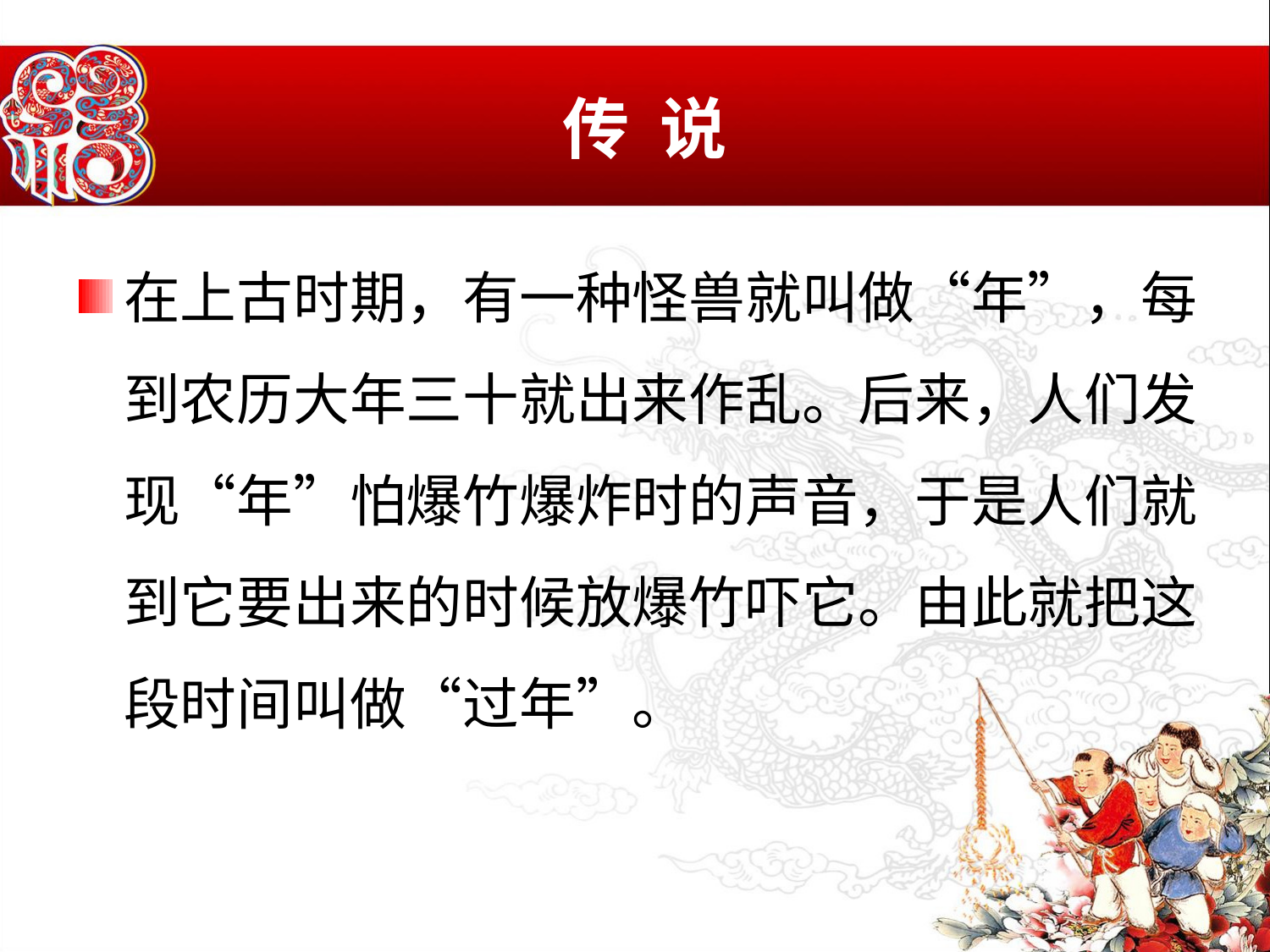

# 传  说
在上古时期，有一种怪兽就叫做“年”，每到农历大年三十就出来作乱。后来，人们发现“年”怕爆竹爆炸时的声音，于是人们就到它要出来的时候放爆竹吓它。由此就把这段时间叫做“过年”。